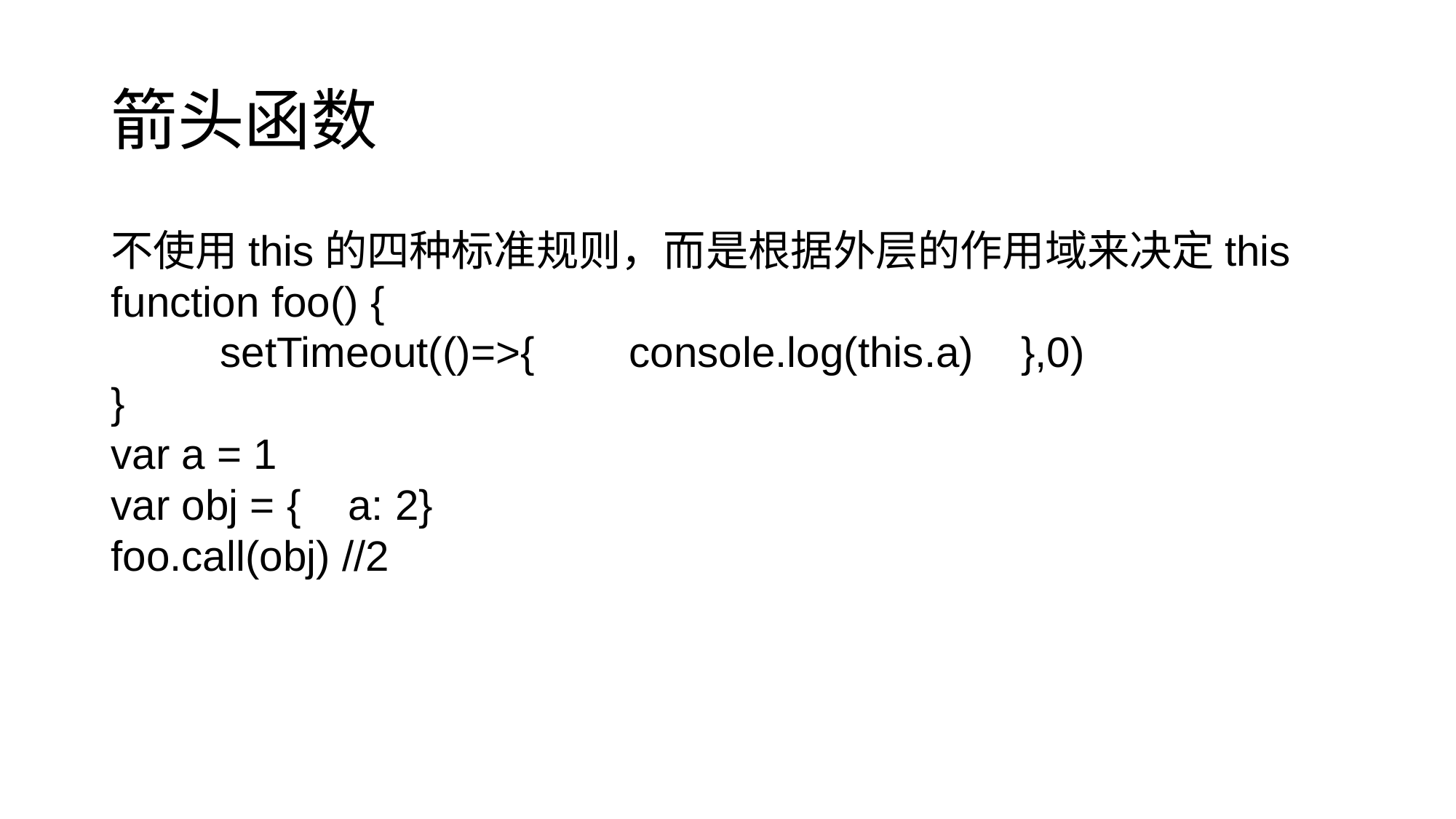

# 箭头函数
不使用this的四种标准规则，而是根据外层的作用域来决定this
function foo() {
	setTimeout(()=>{        console.log(this.a)    },0)
}
var a = 1
var obj = {    a: 2}
foo.call(obj) //2